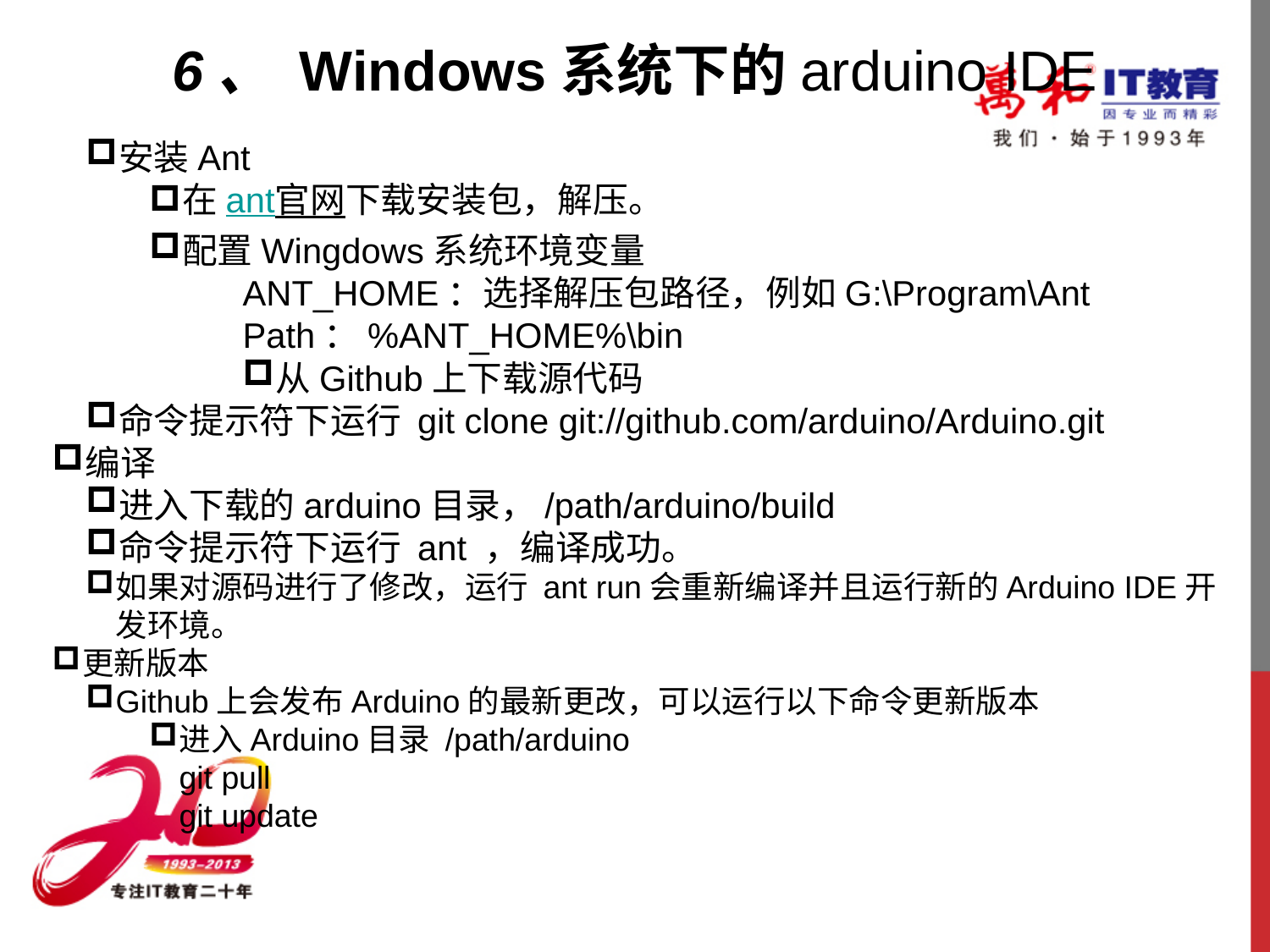

# 6、 Windows系统下的arduino IDE
安装Ant
在ant官网下载安装包，解压。
配置Wingdows系统环境变量
ANT_HOME：选择解压包路径，例如G:\Program\Ant
Path：%ANT_HOME%\bin
从Github上下载源代码
命令提示符下运行 git clone git://github.com/arduino/Arduino.git
编译
进入下载的arduino目录，/path/arduino/build
命令提示符下运行 ant ，编译成功。
如果对源码进行了修改，运行 ant run会重新编译并且运行新的Arduino IDE开发环境。
更新版本
Github上会发布Arduino的最新更改，可以运行以下命令更新版本
进入Arduino目录 /path/arduino
git pull
git update